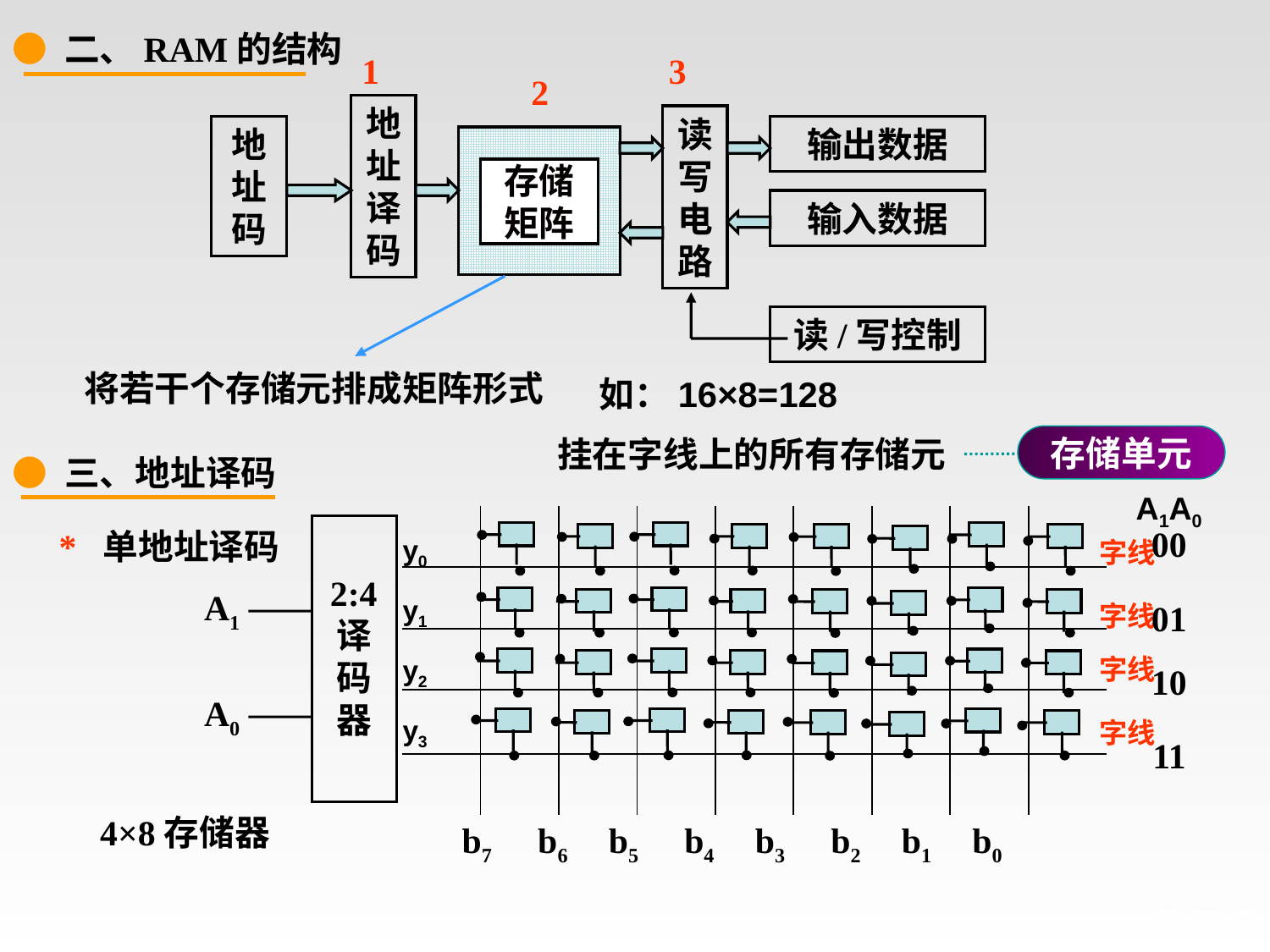

● 二、RAM的结构

1
3
2
地址译码
读写电路
地址码
输出数据

存储
矩阵

输入数据

读/写控制

将若干个存储元排成矩阵形式
 如：16×8=128
挂在字线上的所有存储元
存储单元

● 三、地址译码

A1A0
|  |  |  |  |  |  |  |  |  |
| --- | --- | --- | --- | --- | --- | --- | --- | --- |
|  |  |  |  |  |  |  |  |  |
|  |  |  |  |  |  |  |  |  |
|  |  |  |  |  |  |  |  |  |
|  |  |  |  |  |  |  |  |  |

00

2:4译码器
A1
01

10
A0

11
b7         b6        b5         b4        b3         b2        b1        b0
y0
y1
y2
y3
*  单地址译码
字线

字线
字线
字线
4×8存储器
# RAM的组成